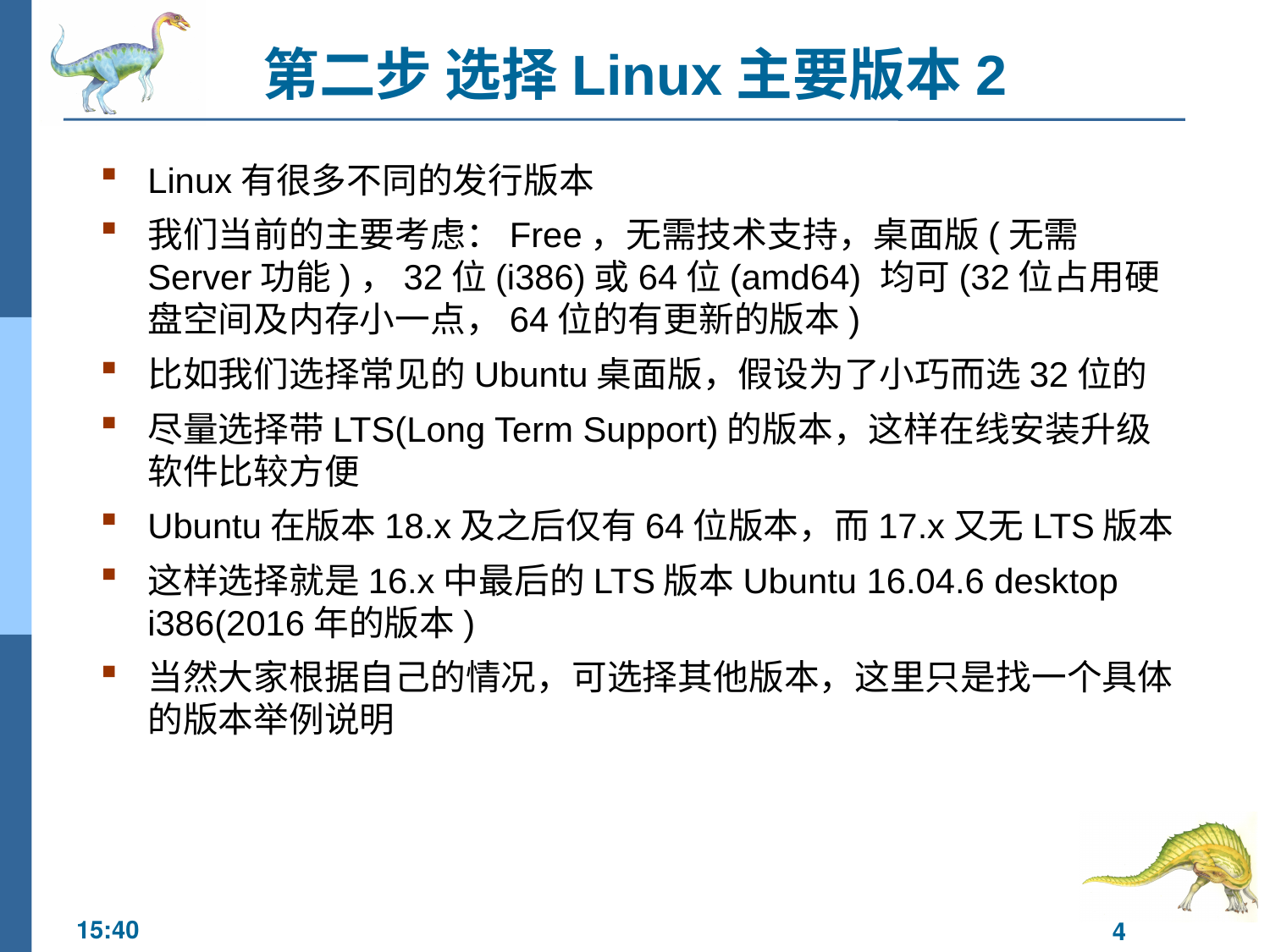

# 第二步 选择Linux主要版本2
Linux有很多不同的发行版本
我们当前的主要考虑：Free，无需技术支持，桌面版(无需Server功能)，32位(i386)或64位(amd64) 均可(32位占用硬盘空间及内存小一点，64位的有更新的版本)
比如我们选择常见的Ubuntu桌面版，假设为了小巧而选32位的
尽量选择带LTS(Long Term Support)的版本，这样在线安装升级软件比较方便
Ubuntu在版本18.x及之后仅有64位版本，而17.x又无LTS版本
这样选择就是16.x中最后的LTS版本Ubuntu 16.04.6 desktop i386(2016年的版本)
当然大家根据自己的情况，可选择其他版本，这里只是找一个具体的版本举例说明